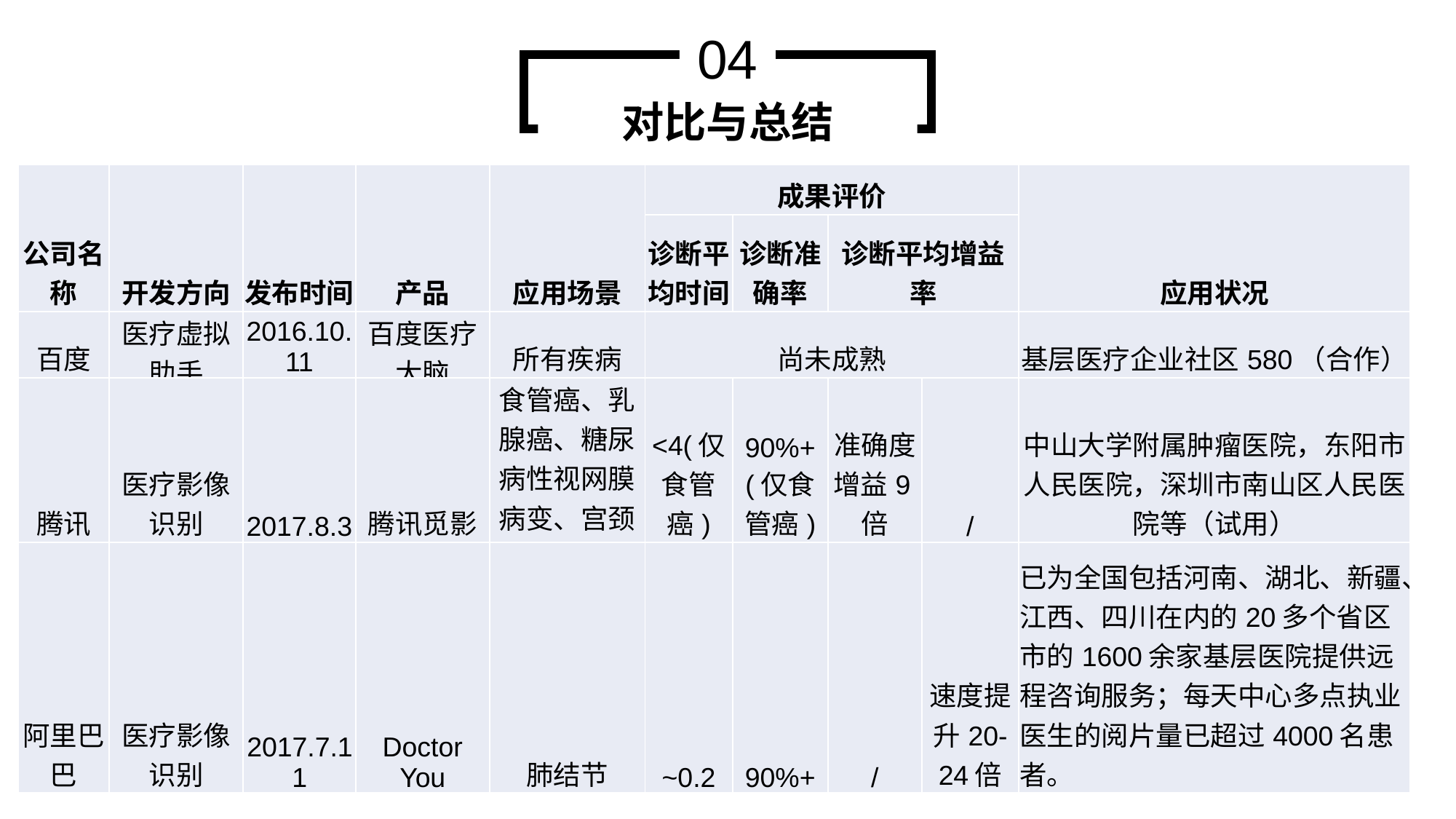

04

对比与总结
| 公司名称 | 开发方向 | 发布时间 | 产品 | 应用场景 | 成果评价 |  |  |  | 应用状况 |
| --- | --- | --- | --- | --- | --- | --- | --- | --- | --- |
|  |  |  |  |  | 诊断平均时间 | 诊断准确率 | 诊断平均增益率 |  |  |
| 百度 | 医疗虚拟助手 | 2016.10.11 | 百度医疗大脑 | 所有疾病 | 尚未成熟 |  |  |  | 基层医疗企业社区580（合作） |
| 腾讯 | 医疗影像识别 | 2017.8.3 | 腾讯觅影 | 食管癌、乳腺癌、糖尿病性视网膜病变、宫颈癌 | <4(仅食管癌) | 90%+(仅食管癌) | 准确度增益9倍 | / | 中山大学附属肿瘤医院，东阳市人民医院，深圳市南山区人民医院等（试用） |
| 阿里巴巴 | 医疗影像识别 | 2017.7.11 | Doctor You | 肺结节 | ~0.2 | 90%+ | / | 速度提升20-24倍 | 已为全国包括河南、湖北、新疆、江西、四川在内的20多个省区市的1600余家基层医院提供远程咨询服务；每天中心多点执业医生的阅片量已超过4000名患者。 |